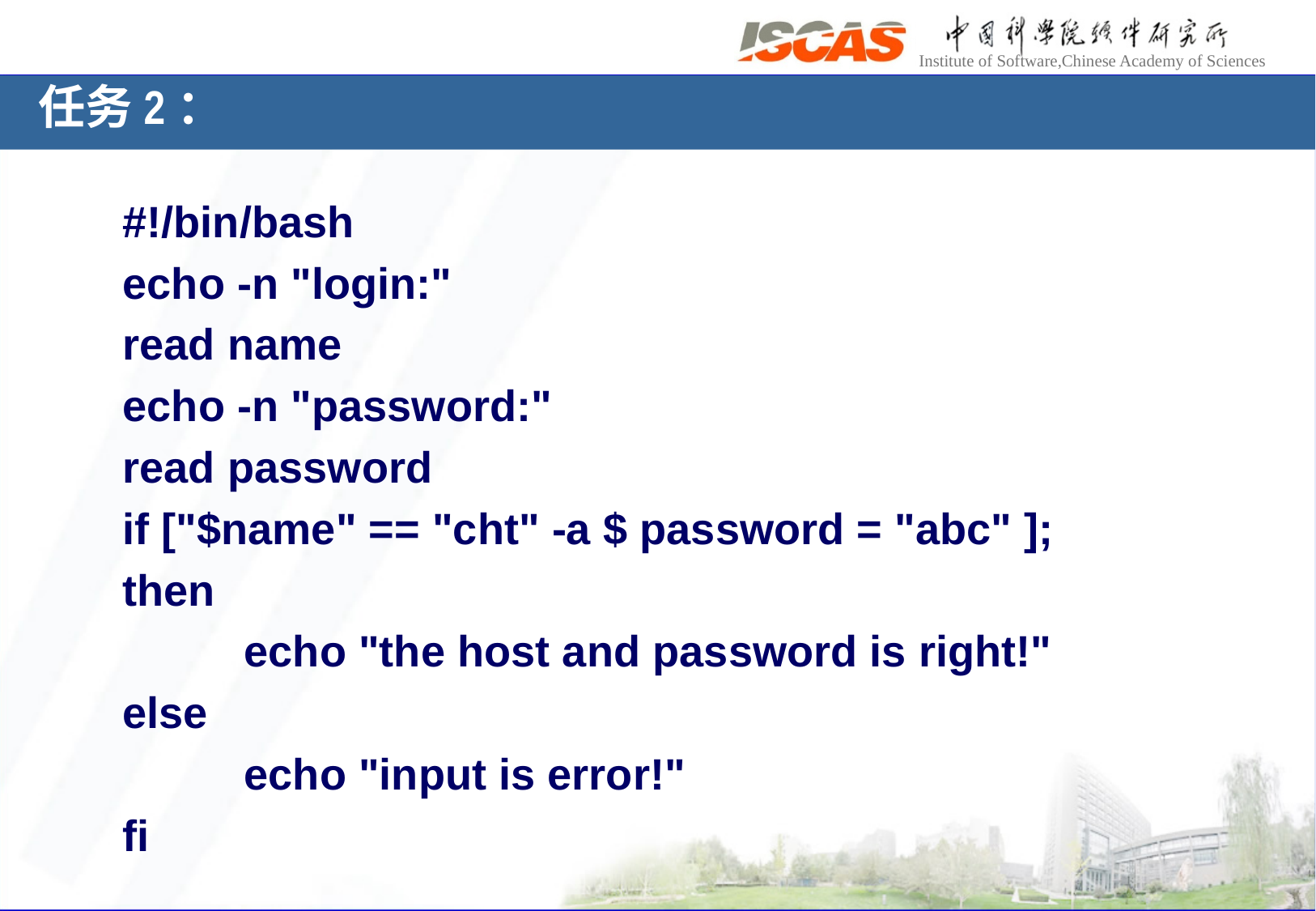

# 任务2：
#!/bin/bash
echo -n "login:"
read name
echo -n "password:"
read password
if ["$name" == "cht" -a $ password = "abc" ];
then
	echo "the host and password is right!"
else
	echo "input is error!"
fi